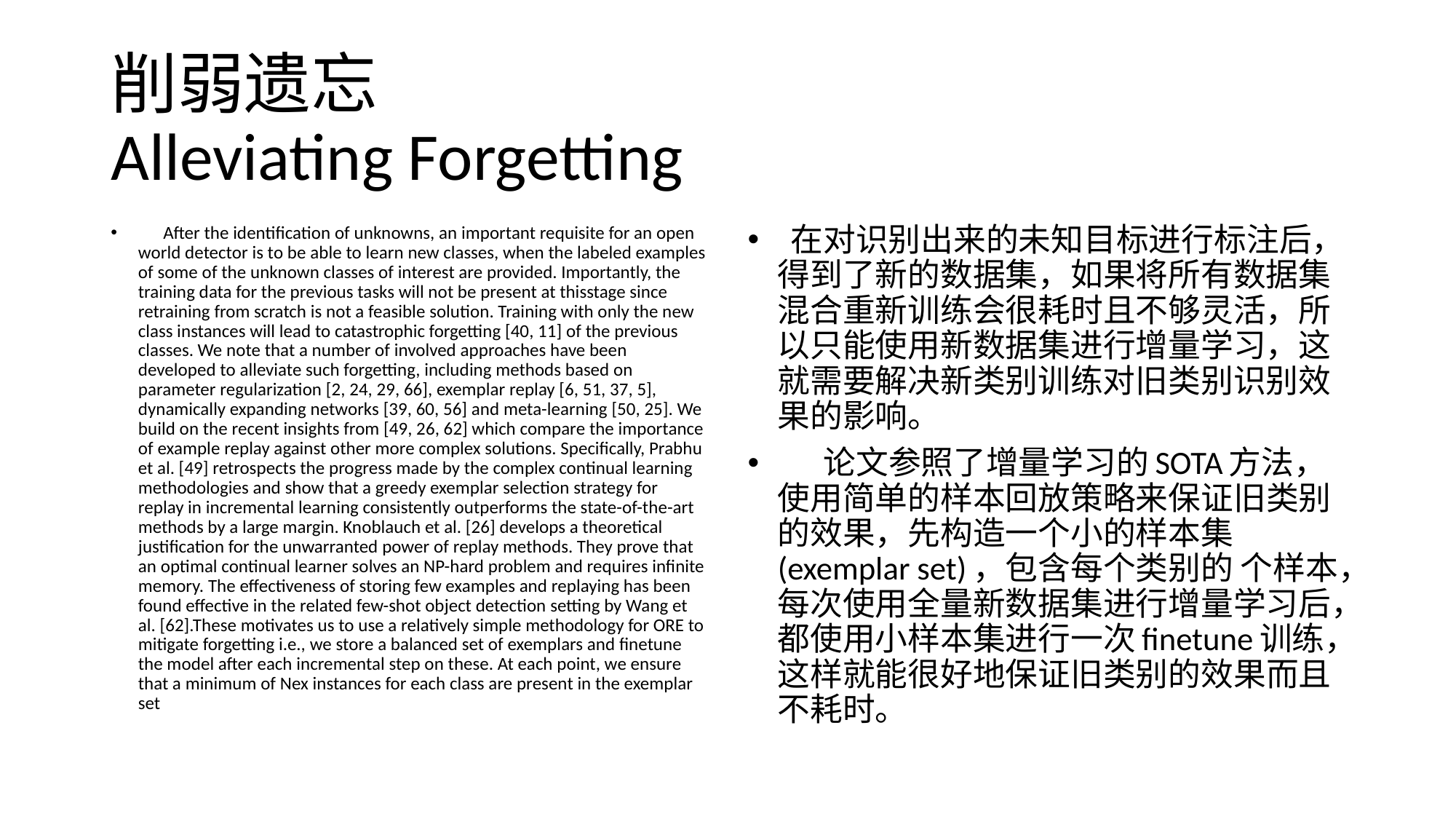

# 削弱遗忘 Alleviating Forgetting
      After the identification of unknowns, an important requisite for an open world detector is to be able to learn new classes, when the labeled examples of some of the unknown classes of interest are provided. Importantly, the training data for the previous tasks will not be present at thisstage since retraining from scratch is not a feasible solution. Training with only the new class instances will lead to catastrophic forgetting [40, 11] of the previous classes. We note that a number of involved approaches have been developed to alleviate such forgetting, including methods based on parameter regularization [2, 24, 29, 66], exemplar replay [6, 51, 37, 5], dynamically expanding networks [39, 60, 56] and meta-learning [50, 25]. We build on the recent insights from [49, 26, 62] which compare the importance of example replay against other more complex solutions. Specifically, Prabhu et al. [49] retrospects the progress made by the complex continual learning methodologies and show that a greedy exemplar selection strategy for replay in incremental learning consistently outperforms the state-of-the-art methods by a large margin. Knoblauch et al. [26] develops a theoretical justification for the unwarranted power of replay methods. They prove that an optimal continual learner solves an NP-hard problem and requires infinite memory. The effectiveness of storing few examples and replaying has been found effective in the related few-shot object detection setting by Wang et al. [62].These motivates us to use a relatively simple methodology for ORE to mitigate forgetting i.e., we store a balanced set of exemplars and finetune the model after each incremental step on these. At each point, we ensure that a minimum of Nex instances for each class are present in the exemplar set
 在对识别出来的未知目标进行标注后，得到了新的数据集，如果将所有数据集混合重新训练会很耗时且不够灵活，所以只能使用新数据集进行增量学习，这就需要解决新类别训练对旧类别识别效果的影响。
  论文参照了增量学习的SOTA方法，使用简单的样本回放策略来保证旧类别的效果，先构造一个小的样本集(exemplar set)，包含每个类别的 个样本，每次使用全量新数据集进行增量学习后，都使用小样本集进行一次finetune训练，这样就能很好地保证旧类别的效果而且不耗时。